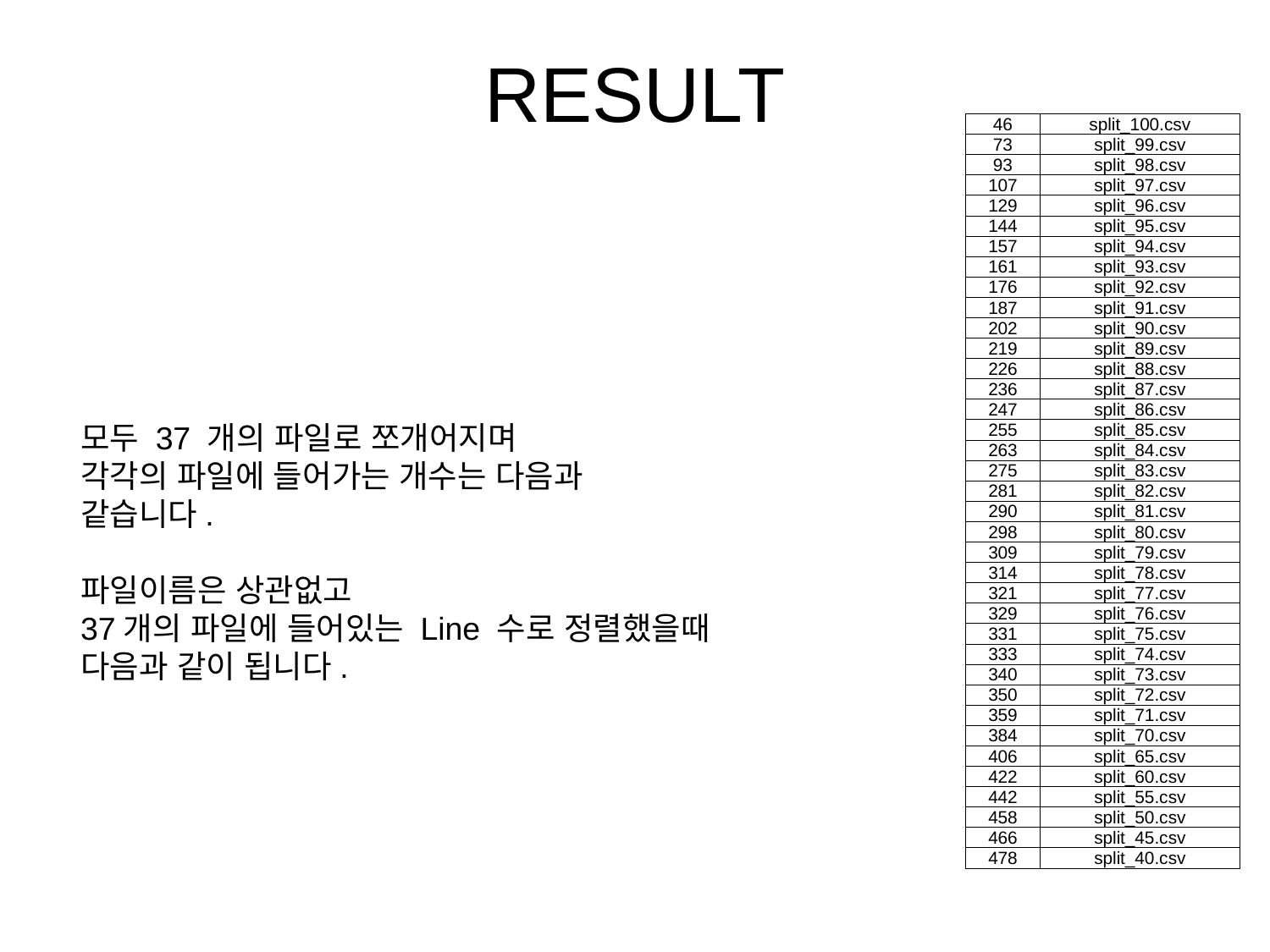

RESULT
| 46 | split\_100.csv |
| --- | --- |
| 73 | split\_99.csv |
| 93 | split\_98.csv |
| 107 | split\_97.csv |
| 129 | split\_96.csv |
| 144 | split\_95.csv |
| 157 | split\_94.csv |
| 161 | split\_93.csv |
| 176 | split\_92.csv |
| 187 | split\_91.csv |
| 202 | split\_90.csv |
| 219 | split\_89.csv |
| 226 | split\_88.csv |
| 236 | split\_87.csv |
| 247 | split\_86.csv |
| 255 | split\_85.csv |
| 263 | split\_84.csv |
| 275 | split\_83.csv |
| 281 | split\_82.csv |
| 290 | split\_81.csv |
| 298 | split\_80.csv |
| 309 | split\_79.csv |
| 314 | split\_78.csv |
| 321 | split\_77.csv |
| 329 | split\_76.csv |
| 331 | split\_75.csv |
| 333 | split\_74.csv |
| 340 | split\_73.csv |
| 350 | split\_72.csv |
| 359 | split\_71.csv |
| 384 | split\_70.csv |
| 406 | split\_65.csv |
| 422 | split\_60.csv |
| 442 | split\_55.csv |
| 458 | split\_50.csv |
| 466 | split\_45.csv |
| 478 | split\_40.csv |
모두 37 개의 파일로 쪼개어지며
각각의 파일에 들어가는 개수는 다음과
같습니다.

파일이름은 상관없고
37개의 파일에 들어있는 Line 수로 정렬했을때
다음과 같이 됩니다.